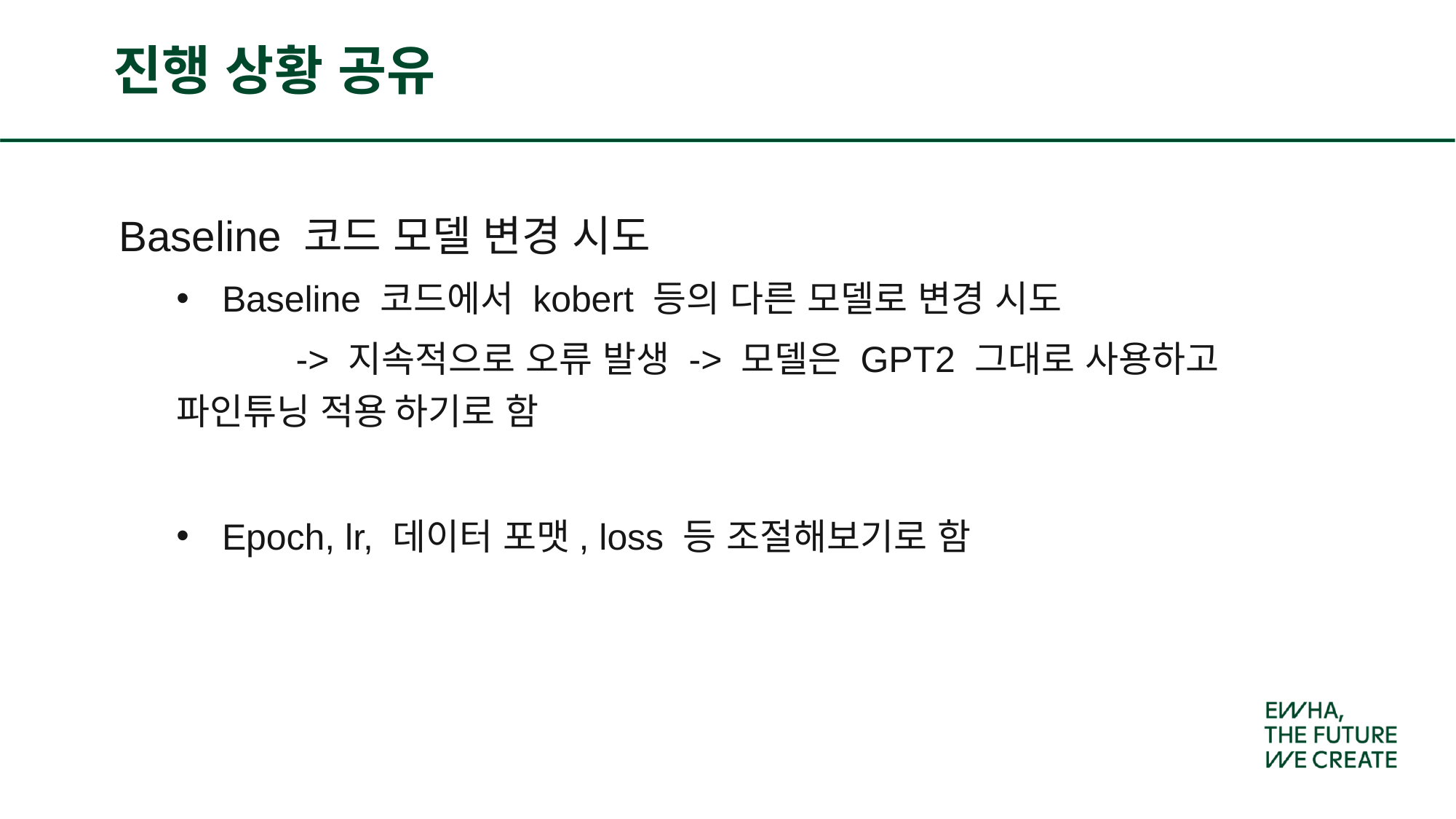

# 진행 상황 공유
Baseline 코드 모델 변경 시도
Baseline 코드에서 kobert 등의 다른 모델로 변경 시도
	 -> 지속적으로 오류 발생 -> 모델은 GPT2 그대로 사용하고 파인튜닝 적용	하기로 함

Epoch, lr, 데이터 포맷, loss 등 조절해보기로 함